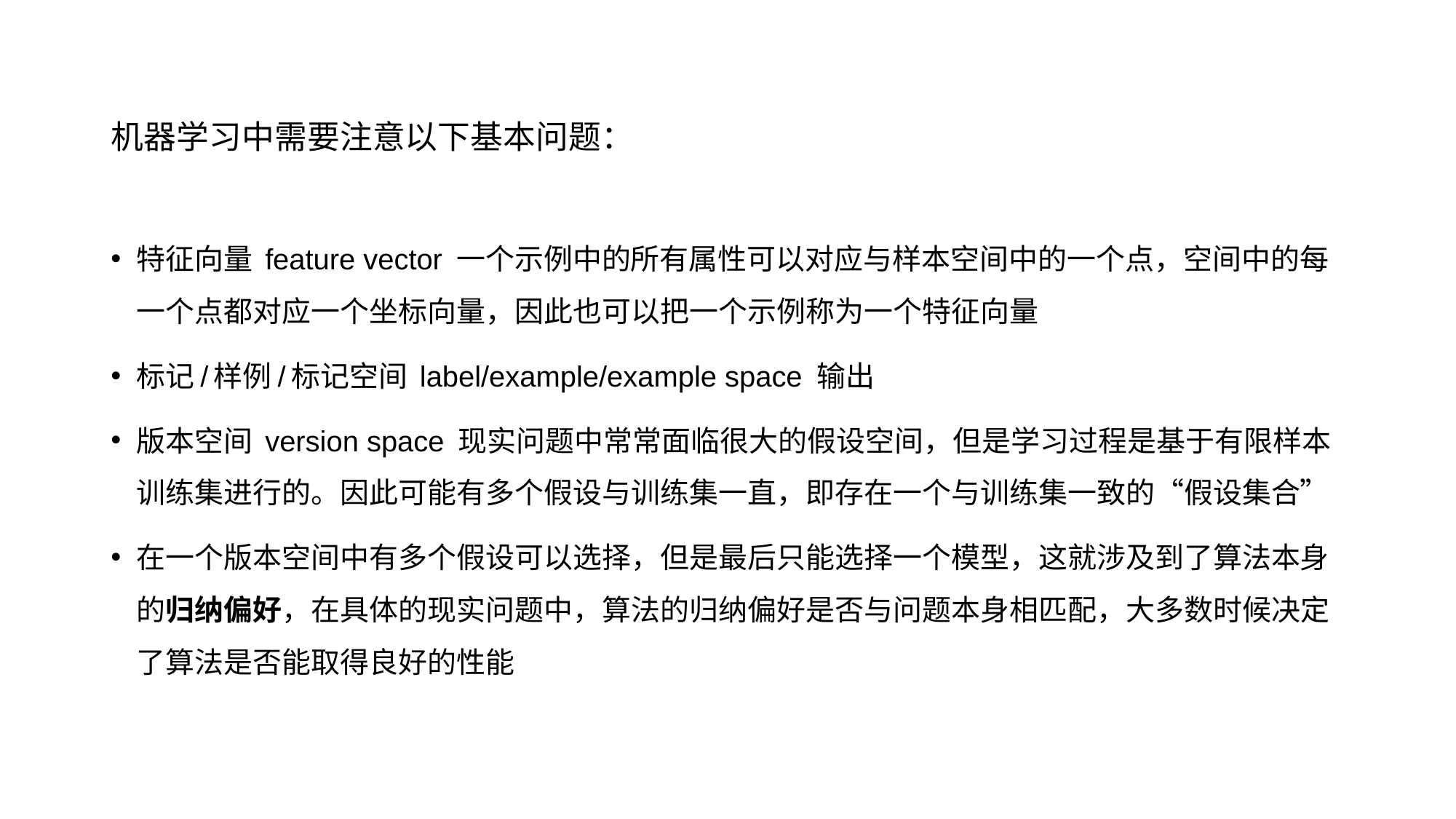

# 机器学习中需要注意以下基本问题：
特征向量 feature vector 一个示例中的所有属性可以对应与样本空间中的一个点，空间中的每一个点都对应一个坐标向量，因此也可以把一个示例称为一个特征向量
标记/样例/标记空间 label/example/example space 输出
版本空间 version space 现实问题中常常面临很大的假设空间，但是学习过程是基于有限样本训练集进行的。因此可能有多个假设与训练集一直，即存在一个与训练集一致的“假设集合”
在一个版本空间中有多个假设可以选择，但是最后只能选择一个模型，这就涉及到了算法本身的归纳偏好，在具体的现实问题中，算法的归纳偏好是否与问题本身相匹配，大多数时候决定了算法是否能取得良好的性能